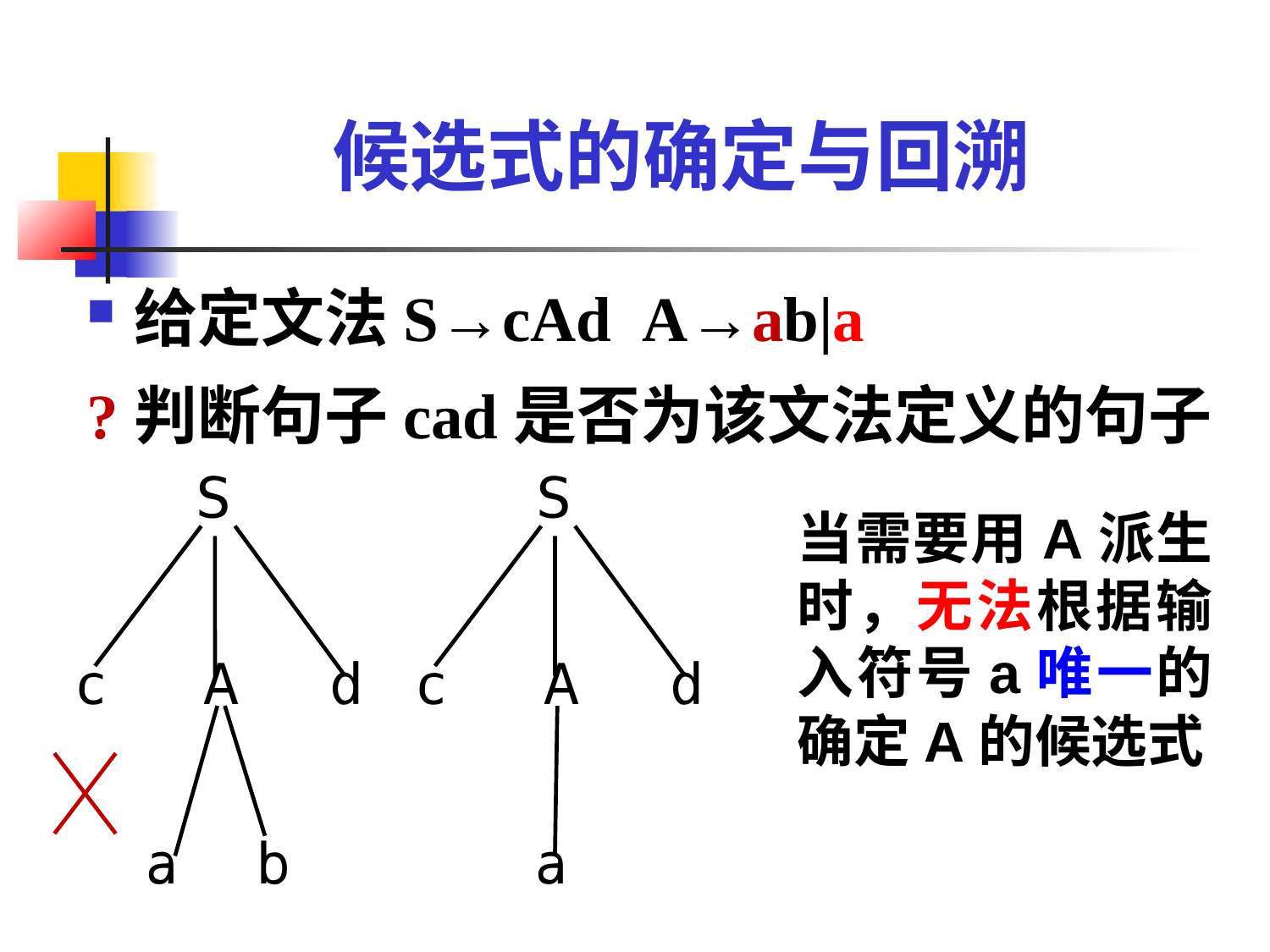

候选式的确定与回溯
给定文法S→cAd	A→ab|a
?判断句子cad是否为该文法定义的句子
S

c	A	d
S

c	A	d
当需要用A派生时，无法根据输入符号a唯一的确定A的候选式

a
b

a